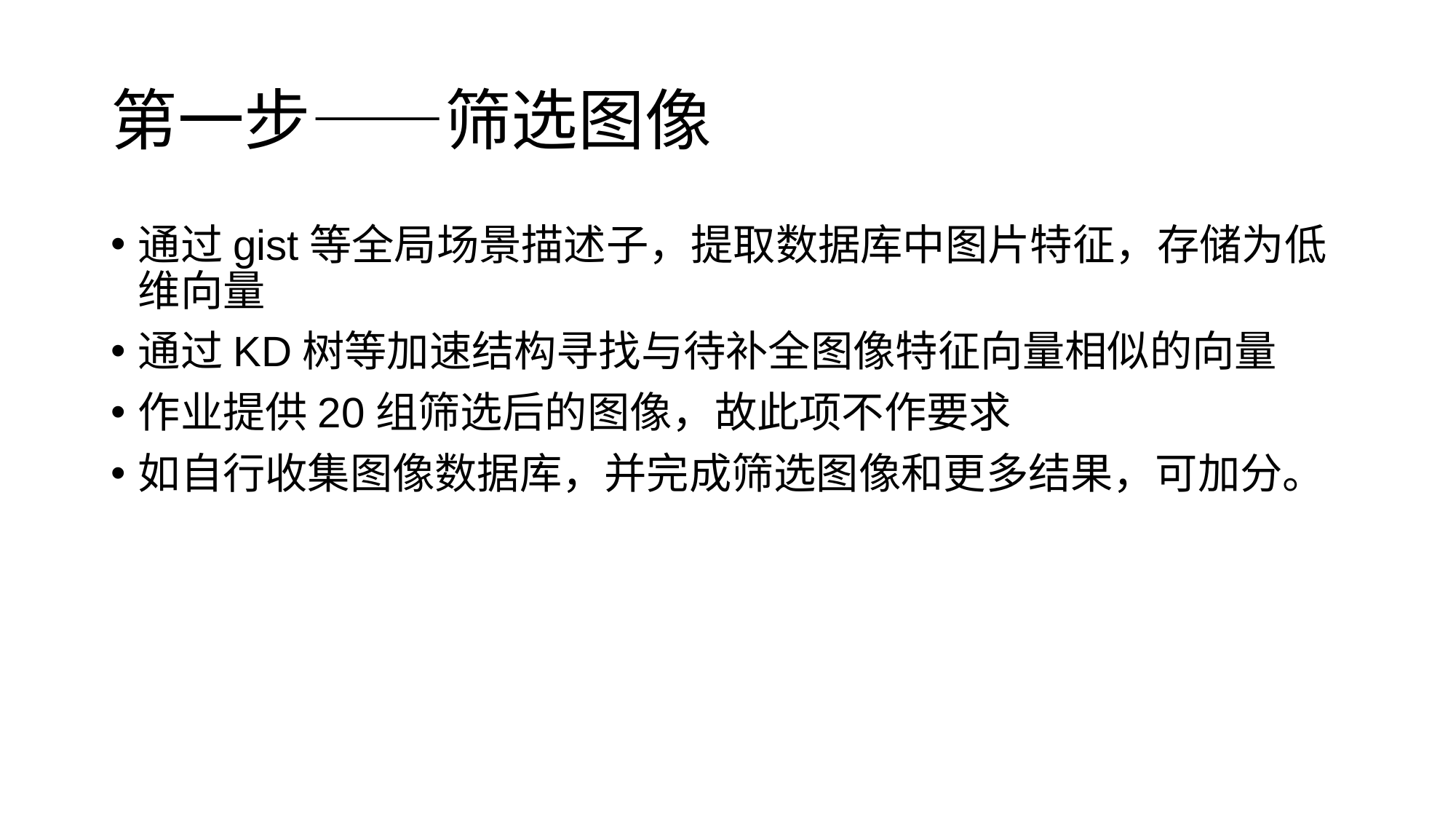

# 第一步——筛选图像
通过gist等全局场景描述子，提取数据库中图片特征，存储为低维向量
通过KD树等加速结构寻找与待补全图像特征向量相似的向量
作业提供20组筛选后的图像，故此项不作要求
如自行收集图像数据库，并完成筛选图像和更多结果，可加分。